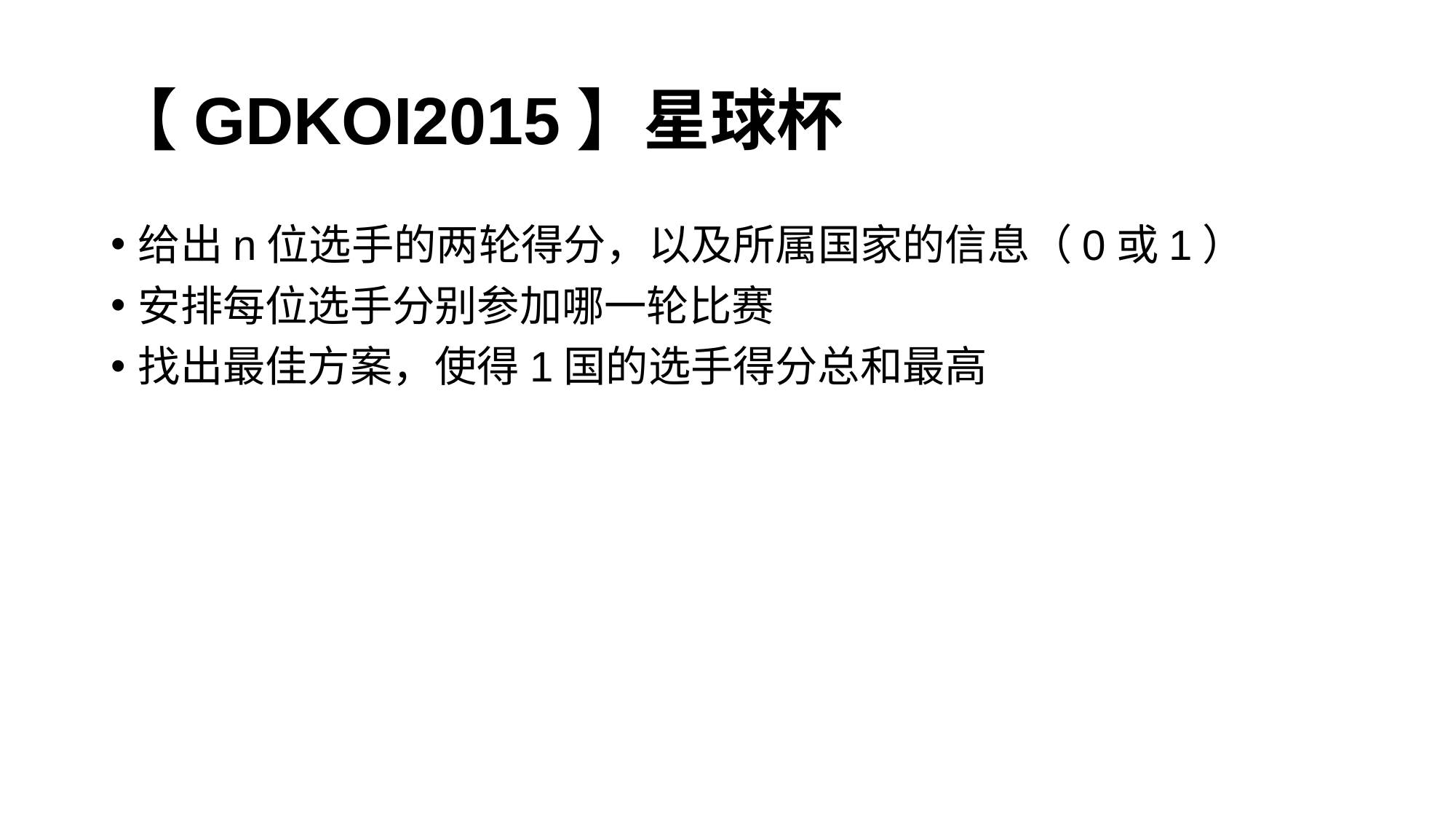

# 【GDKOI2015】星球杯
给出n位选手的两轮得分，以及所属国家的信息（0或1）
安排每位选手分别参加哪一轮比赛
找出最佳方案，使得1国的选手得分总和最高